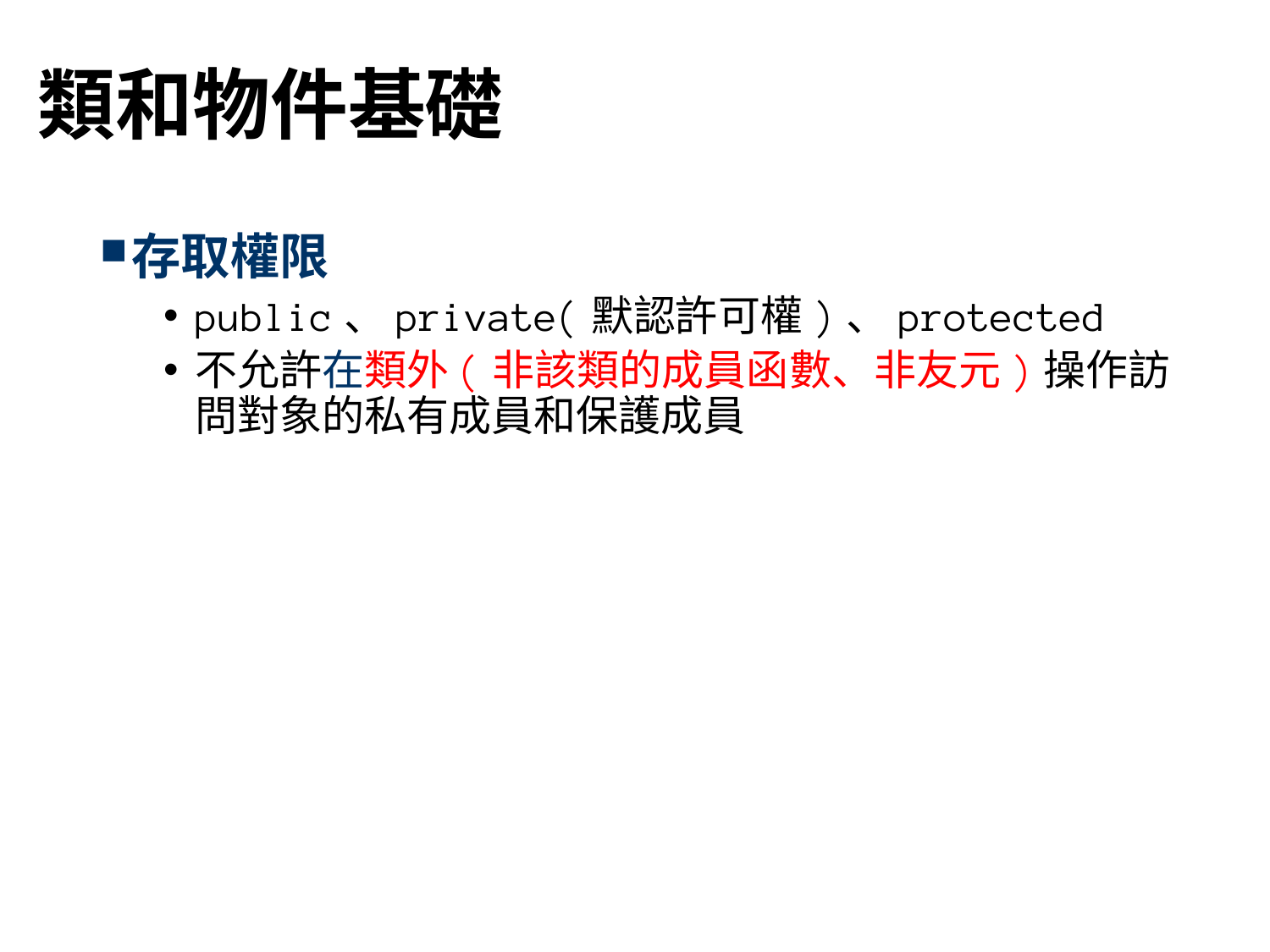

# 類和物件基礎
存取權限
public、private(默認許可權)、protected
不允許在類外(非該類的成員函數、非友元)操作訪問對象的私有成員和保護成員